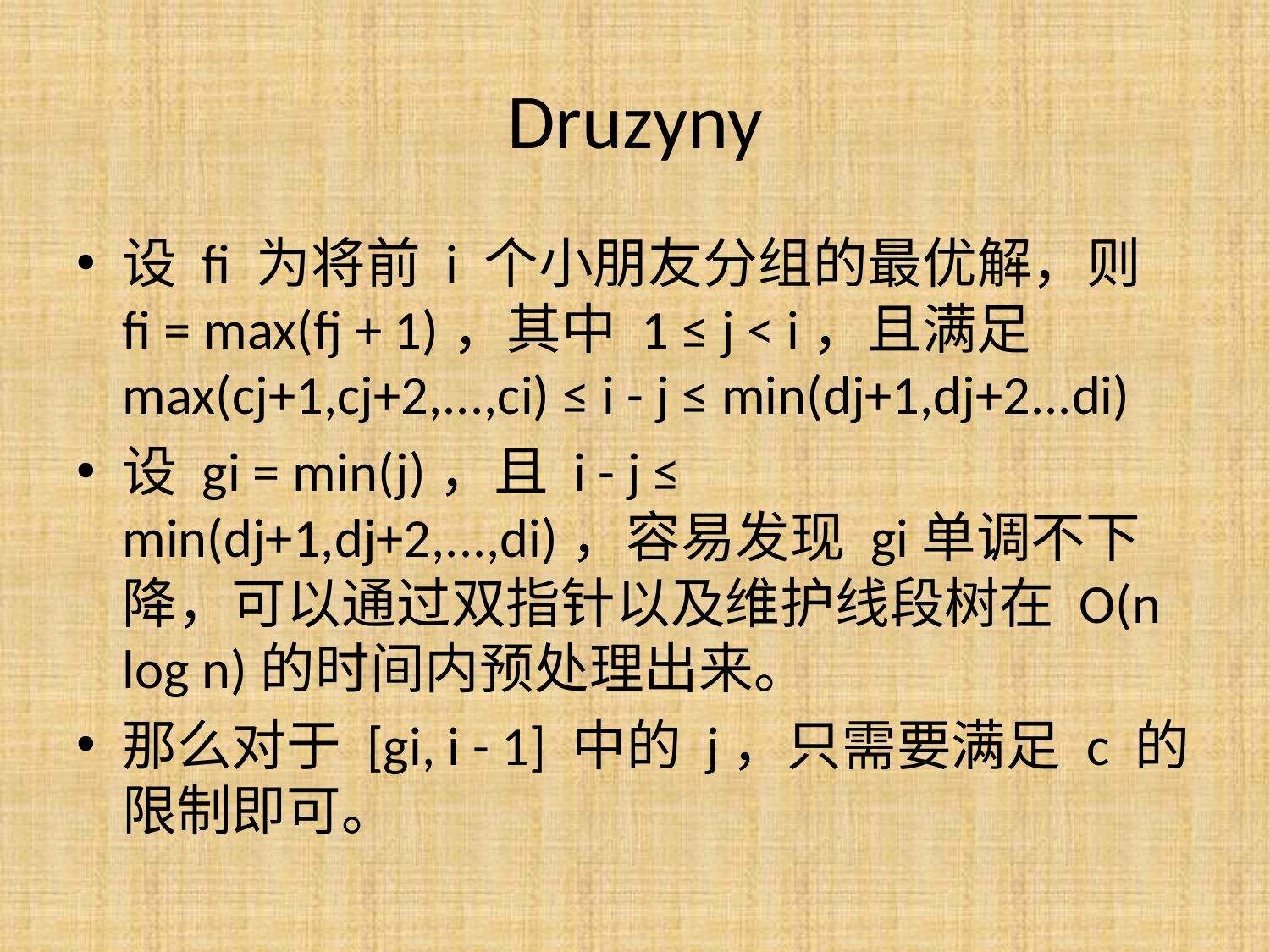

# Druzyny
设 fi 为将前 i 个小朋友分组的最优解，则 fi = max(fj + 1)，其中 1 ≤ j < i，且满足max(cj+1,cj+2,...,ci) ≤ i - j ≤ min(dj+1,dj+2...di)
设 gi = min(j)，且 i - j ≤ min(dj+1,dj+2,...,di)，容易发现 gi单调不下降，可以通过双指针以及维护线段树在 O(n log n)的时间内预处理出来。
那么对于 [gi, i - 1] 中的 j，只需要满足 c 的限制即可。